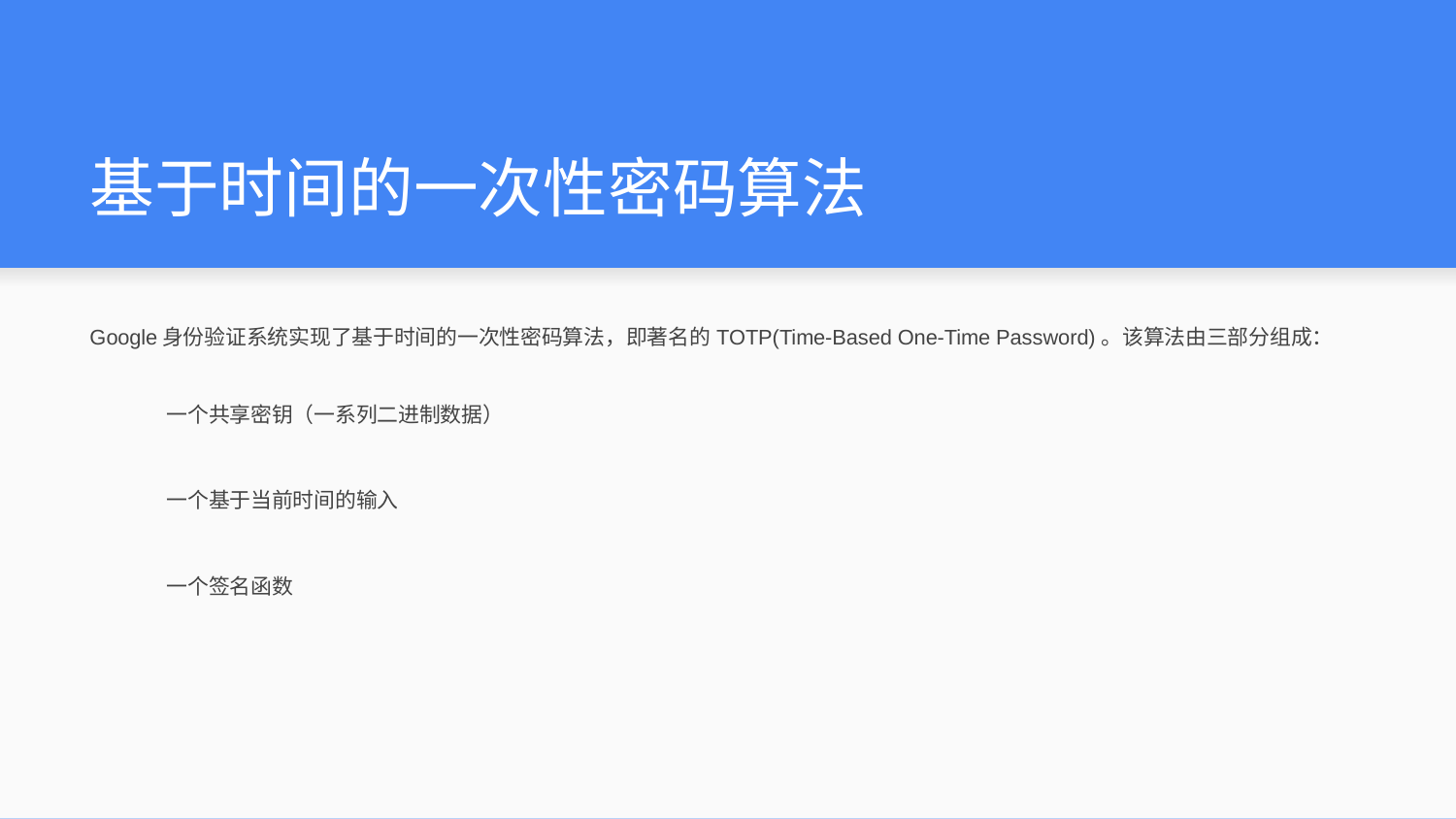

# 基于时间的一次性密码算法
Google身份验证系统实现了基于时间的一次性密码算法，即著名的TOTP(Time-Based One-Time Password)。该算法由三部分组成：
一个共享密钥（一系列二进制数据）
一个基于当前时间的输入
一个签名函数